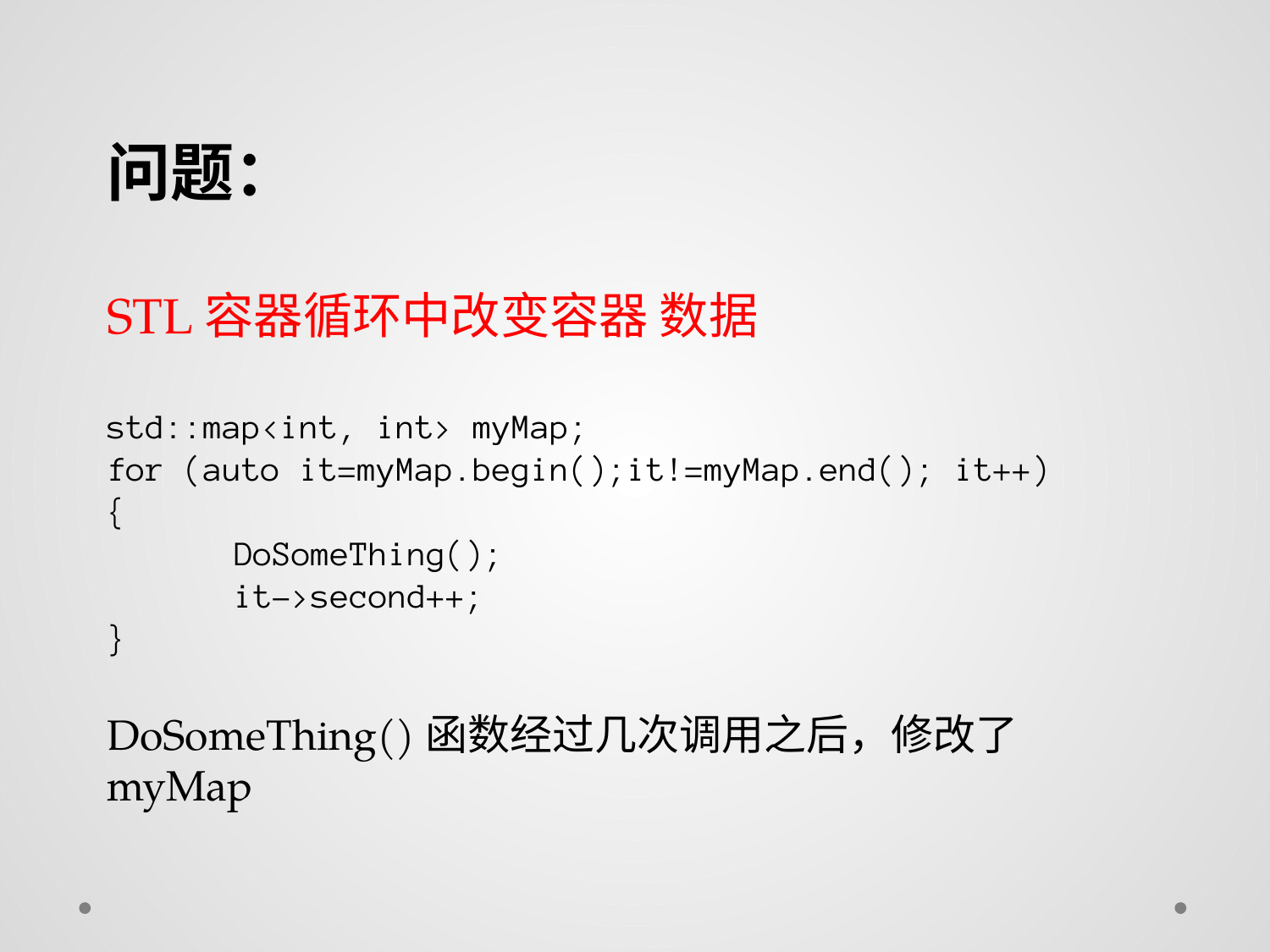

问题：

STL容器循环中改变容器 数据

std::map<int, int> myMap;
for (auto it=myMap.begin();it!=myMap.end(); it++)
{
	DoSomeThing();
	it->second++;
}

DoSomeThing()函数经过几次调用之后，修改了myMap